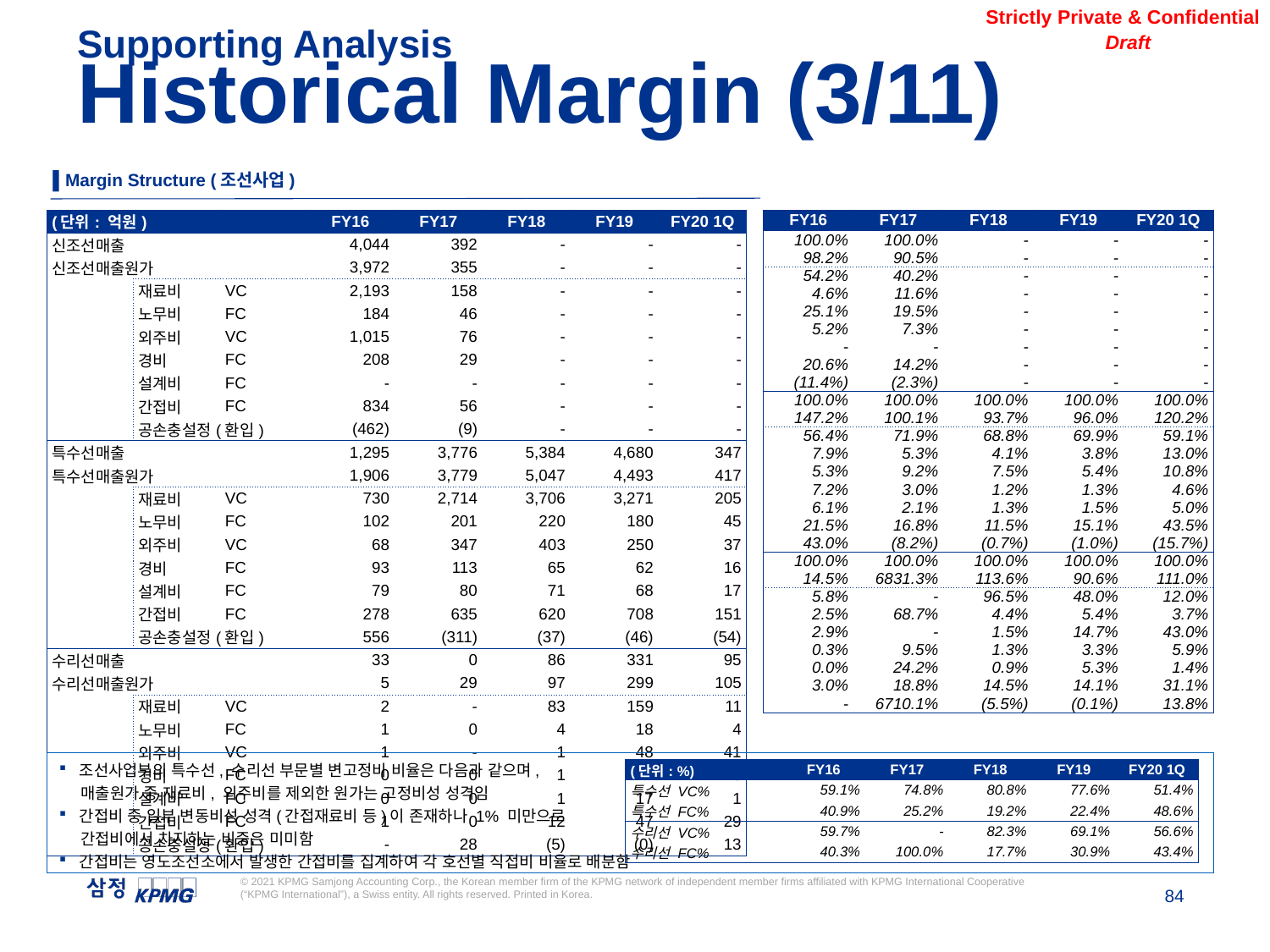

Supporting Analysis
Historical Margin (3/11)
▌Margin Structure (조선사업)

| FY16 | FY17 | FY18 | FY19 | FY20 1Q |
| --- | --- | --- | --- | --- |
| 100.0% | 100.0% | - | - | - |
| 98.2% | 90.5% | - | - | - |
| 54.2% | 40.2% | - | - | - |
| 4.6% | 11.6% | - | - | - |
| 25.1% | 19.5% | - | - | - |
| 5.2% | 7.3% | - | - | - |
| - | - | - | - | - |
| 20.6% | 14.2% | - | - | - |
| (11.4%) | (2.3%) | - | - | - |
| 100.0% | 100.0% | 100.0% | 100.0% | 100.0% |
| 147.2% | 100.1% | 93.7% | 96.0% | 120.2% |
| 56.4% | 71.9% | 68.8% | 69.9% | 59.1% |
| 7.9% | 5.3% | 4.1% | 3.8% | 13.0% |
| 5.3% | 9.2% | 7.5% | 5.4% | 10.8% |
| 7.2% | 3.0% | 1.2% | 1.3% | 4.6% |
| 6.1% | 2.1% | 1.3% | 1.5% | 5.0% |
| 21.5% | 16.8% | 11.5% | 15.1% | 43.5% |
| 43.0% | (8.2%) | (0.7%) | (1.0%) | (15.7%) |
| 100.0% | 100.0% | 100.0% | 100.0% | 100.0% |
| 14.5% | 6831.3% | 113.6% | 90.6% | 111.0% |
| 5.8% | - | 96.5% | 48.0% | 12.0% |
| 2.5% | 68.7% | 4.4% | 5.4% | 3.7% |
| 2.9% | - | 1.5% | 14.7% | 43.0% |
| 0.3% | 9.5% | 1.3% | 3.3% | 5.9% |
| 0.0% | 24.2% | 0.9% | 5.3% | 1.4% |
| 3.0% | 18.8% | 14.5% | 14.1% | 31.1% |
| - | 6710.1% | (5.5%) | (0.1%) | 13.8% |
| (단위: 억원) |  |  | FY16 | FY17 | FY18 | FY19 | FY20 1Q |
| --- | --- | --- | --- | --- | --- | --- | --- |
| 신조선매출 |  |  | 4,044 | 392 | - | - | - |
| 신조선매출원가 |  |  | 3,972 | 355 | - | - | - |
|  | 재료비 | VC | 2,193 | 158 | - | - | - |
|  | 노무비 | FC | 184 | 46 | - | - | - |
|  | 외주비 | VC | 1,015 | 76 | - | - | - |
|  | 경비 | FC | 208 | 29 | - | - | - |
|  | 설계비 | FC | - | - | - | - | - |
|  | 간접비 | FC | 834 | 56 | - | - | - |
|  | 공손충설정(환입) |  | (462) | (9) | - | - | - |
| 특수선매출 |  |  | 1,295 | 3,776 | 5,384 | 4,680 | 347 |
| 특수선매출원가 |  |  | 1,906 | 3,779 | 5,047 | 4,493 | 417 |
|  | 재료비 | VC | 730 | 2,714 | 3,706 | 3,271 | 205 |
|  | 노무비 | FC | 102 | 201 | 220 | 180 | 45 |
|  | 외주비 | VC | 68 | 347 | 403 | 250 | 37 |
|  | 경비 | FC | 93 | 113 | 65 | 62 | 16 |
|  | 설계비 | FC | 79 | 80 | 71 | 68 | 17 |
|  | 간접비 | FC | 278 | 635 | 620 | 708 | 151 |
|  | 공손충설정(환입) |  | 556 | (311) | (37) | (46) | (54) |
| 수리선매출 |  |  | 33 | 0 | 86 | 331 | 95 |
| 수리선매출원가 |  |  | 5 | 29 | 97 | 299 | 105 |
|  | 재료비 | VC | 2 | - | 83 | 159 | 11 |
|  | 노무비 | FC | 1 | 0 | 4 | 18 | 4 |
|  | 외주비 | VC | 1 | - | 1 | 48 | 41 |
|  | 경비 | FC | 0 | 0 | 1 | 11 | 6 |
|  | 설계비 | FC | 0 | 0 | 1 | 17 | 1 |
|  | 간접비 | FC | 1 | 0 | 12 | 47 | 29 |
|  | 공손충설정(환입) |  | - | 28 | (5) | (0) | 13 |
조선사업부의 특수선, 수리선 부문별 변고정비 비율은 다음과 같으며,
    매출원가 중 재료비, 외주비를 제외한 원가는 고정비성 성격임
간접비 중 일부 변동비성 성격(간접재료비 등)이 존재하나 1% 미만으로
    간접비에서 차지하는 비중은 미미함
간접비는 영도조선소에서 발생한 간접비를 집계하여 각 호선별 직접비 비율로 배분함

| (단위: %) |  | FY16 | FY17 | FY18 | FY19 | FY20 1Q |
| --- | --- | --- | --- | --- | --- | --- |
| 특수선 VC% |  | 59.1% | 74.8% | 80.8% | 77.6% | 51.4% |
| 특수선 FC% |  | 40.9% | 25.2% | 19.2% | 22.4% | 48.6% |
| 수리선 VC% |  | 59.7% | - | 82.3% | 69.1% | 56.6% |
| 수리선 FC% |  | 40.3% | 100.0% | 17.7% | 30.9% | 43.4% |